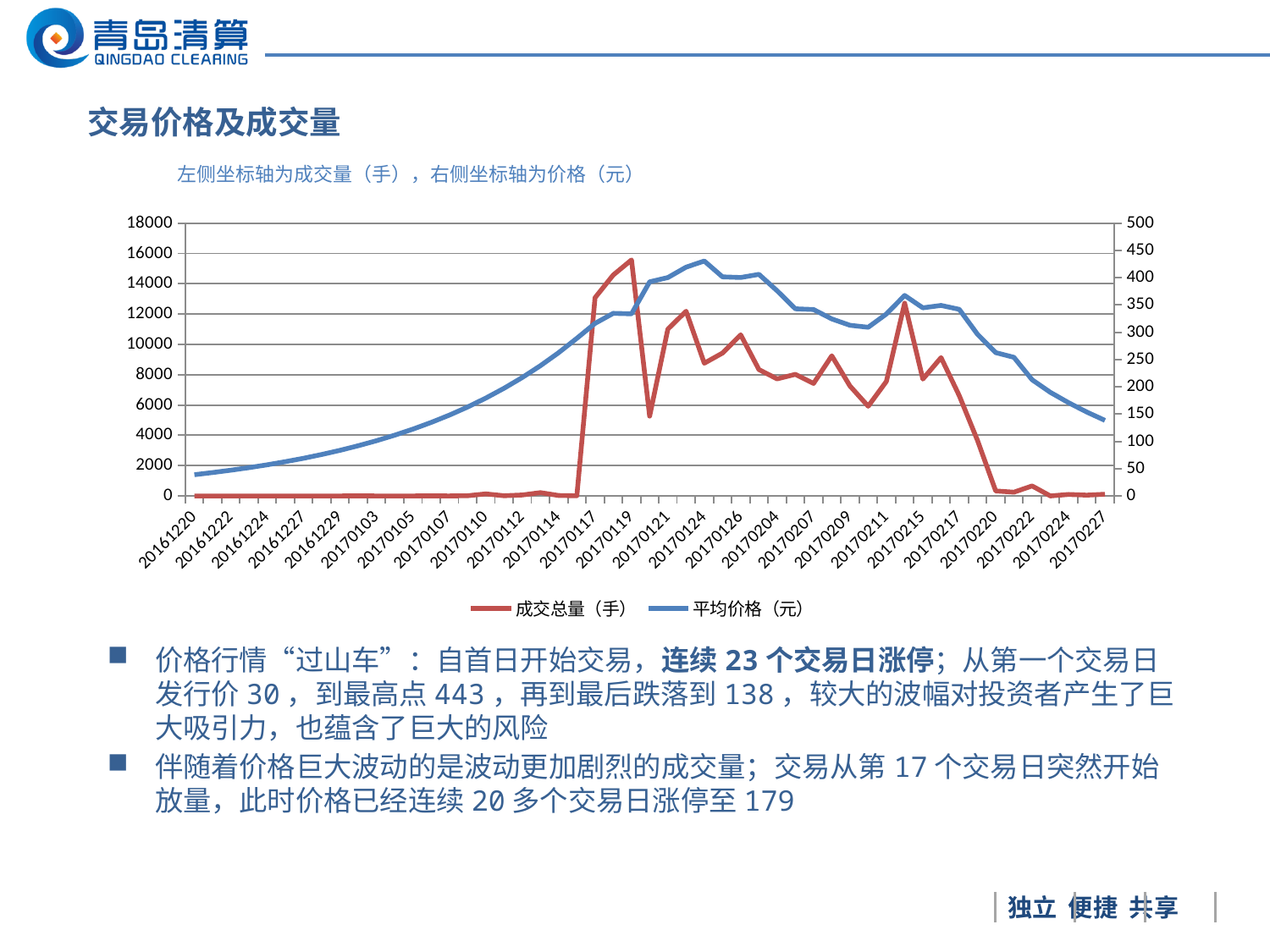

战略布局图
交易价格及成交量
左侧坐标轴为成交量（手），右侧坐标轴为价格（元）

### Chart

| Category | 成交总量（手） | 平均价格（元） |
|---|---|---|
| 20161220 | 2.0 | 39.0 |
| 20161221 | 2.0 | 42.9 |
| 20161222 | 2.0 | 47.190000000000005 |
| 20161223 | 2.0 | 51.91 |
| 20161224 | 2.0 | 57.11 |
| 20161226 | 2.0 | 62.83 |
| 20161227 | 2.0 | 69.11999999999999 |
| 20161228 | 2.0 | 76.04 |
| 20161229 | 2.0 | 83.64999999999999 |
| 20161230 | 4.0 | 92.02 |
| 20170103 | 2.0 | 101.23 |
| 20170104 | 2.0 | 111.36 |
| 20170105 | 2.0 | 122.5 |
| 20170106 | 6.0 | 134.75 |
| 20170107 | 2.0 | 148.23 |
| 20170109 | 14.0 | 163.05999999999997 |
| 20170110 | 136.0 | 179.36999999999995 |
| 20170111 | 14.0 | 197.31 |
| 20170112 | 64.0 | 217.05000000000013 |
| 20170113 | 220.0 | 238.7600000000002 |
| 20170114 | 32.0 | 262.63999999999993 |
| 20170116 | 10.0 | 288.91 |
| 20170117 | 13080.0 | 316.28592105262976 |
| 20170118 | 14578.0 | 334.6747290116897 |
| 20170119 | 15572.0 | 333.73113186813345 |
| 20170120 | 5266.0 | 392.3333333333333 |
| 20170121 | 11008.0 | 400.2732027027033 |
| 20170123 | 12188.0 | 419.29869809203433 |
| 20170124 | 8760.0 | 430.55315082644705 |
| 20170125 | 9430.0 | 401.5591292876005 |
| 20170126 | 10630.0 | 400.2959134615381 |
| 20170203 | 8336.0 | 406.09070736434114 |
| 20170204 | 7726.0 | 376.0190110905738 |
| 20170206 | 8026.0 | 343.0429482071708 |
| 20170207 | 7426.0 | 341.6900659630614 |
| 20170208 | 9246.0 | 324.4385805084736 |
| 20170209 | 7254.0 | 312.84948545861056 |
| 20170210 | 5922.0 | 309.1516728624506 |
| 20170211 | 7560.0 | 333.48447092469013 |
| 20170213 | 12722.0 | 367.43679450486496 |
| 20170215 | 7712.0 | 344.74919691969035 |
| 20170216 | 9128.0 | 349.17332657200666 |
| 20170217 | 6620.0 | 341.97514784946253 |
| 20170218 | 3664.0 | 296.32445427729 |
| 20170220 | 332.0 | 262.73545454545444 |
| 20170221 | 250.0 | 254.08181818181814 |
| 20170222 | 660.0 | 212.96809523809523 |
| 20170223 | 2.0 | 189.94 |
| 20170224 | 100.0 | 170.94000000000003 |
| 20170225 | 56.0 | 153.844 |
| 20170227 | 114.0 | 138.45000000000005 |
价格行情“过山车”：自首日开始交易，连续23个交易日涨停；从第一个交易日发行价30，到最高点443，再到最后跌落到138，较大的波幅对投资者产生了巨大吸引力，也蕴含了巨大的风险
伴随着价格巨大波动的是波动更加剧烈的成交量；交易从第17个交易日突然开始放量，此时价格已经连续20多个交易日涨停至179